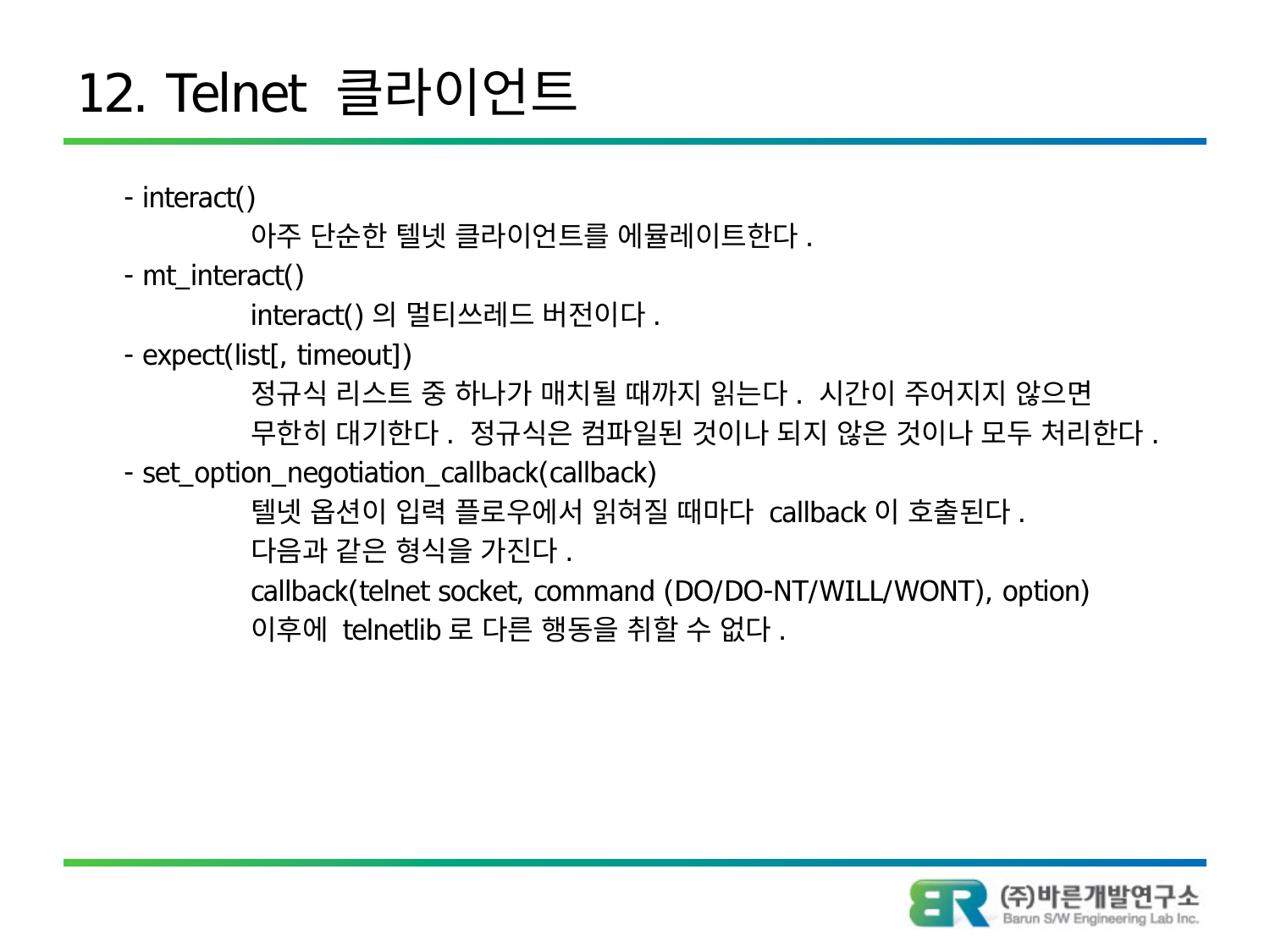

# 12. Telnet 클라이언트
	- interact()
		아주 단순한 텔넷 클라이언트를 에뮬레이트한다.
	- mt_interact()
		interact()의 멀티쓰레드 버전이다.
	- expect(list[, timeout])
		정규식 리스트 중 하나가 매치될 때까지 읽는다. 시간이 주어지지 않으면
		무한히 대기한다. 정규식은 컴파일된 것이나 되지 않은 것이나 모두 처리한다.
	- set_option_negotiation_callback(callback)
		텔넷 옵션이 입력 플로우에서 읽혀질 때마다 callback이 호출된다.
		다음과 같은 형식을 가진다.
		callback(telnet socket, command (DO/DO-NT/WILL/WONT), option)
		이후에 telnetlib로 다른 행동을 취할 수 없다.